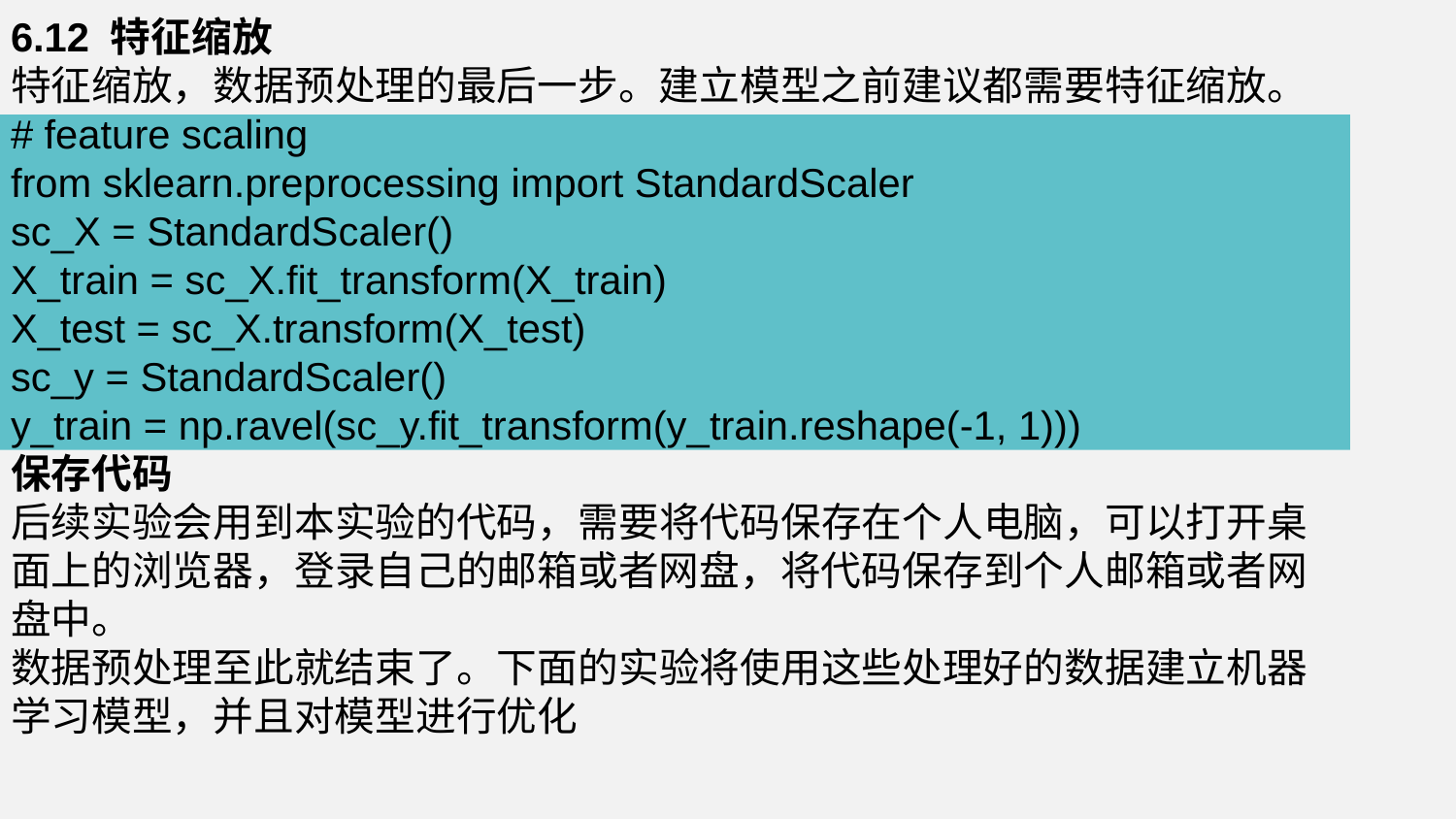

6.12 特征缩放
特征缩放，数据预处理的最后一步。建立模型之前建议都需要特征缩放。
# feature scaling
from sklearn.preprocessing import StandardScaler
sc_X = StandardScaler()
X_train = sc_X.fit_transform(X_train)
X_test = sc_X.transform(X_test)
sc_y = StandardScaler()
y_train = np.ravel(sc_y.fit_transform(y_train.reshape(-1, 1)))
保存代码
后续实验会用到本实验的代码，需要将代码保存在个人电脑，可以打开桌面上的浏览器，登录自己的邮箱或者网盘，将代码保存到个人邮箱或者网盘中。
数据预处理至此就结束了。下面的实验将使用这些处理好的数据建立机器学习模型，并且对模型进行优化